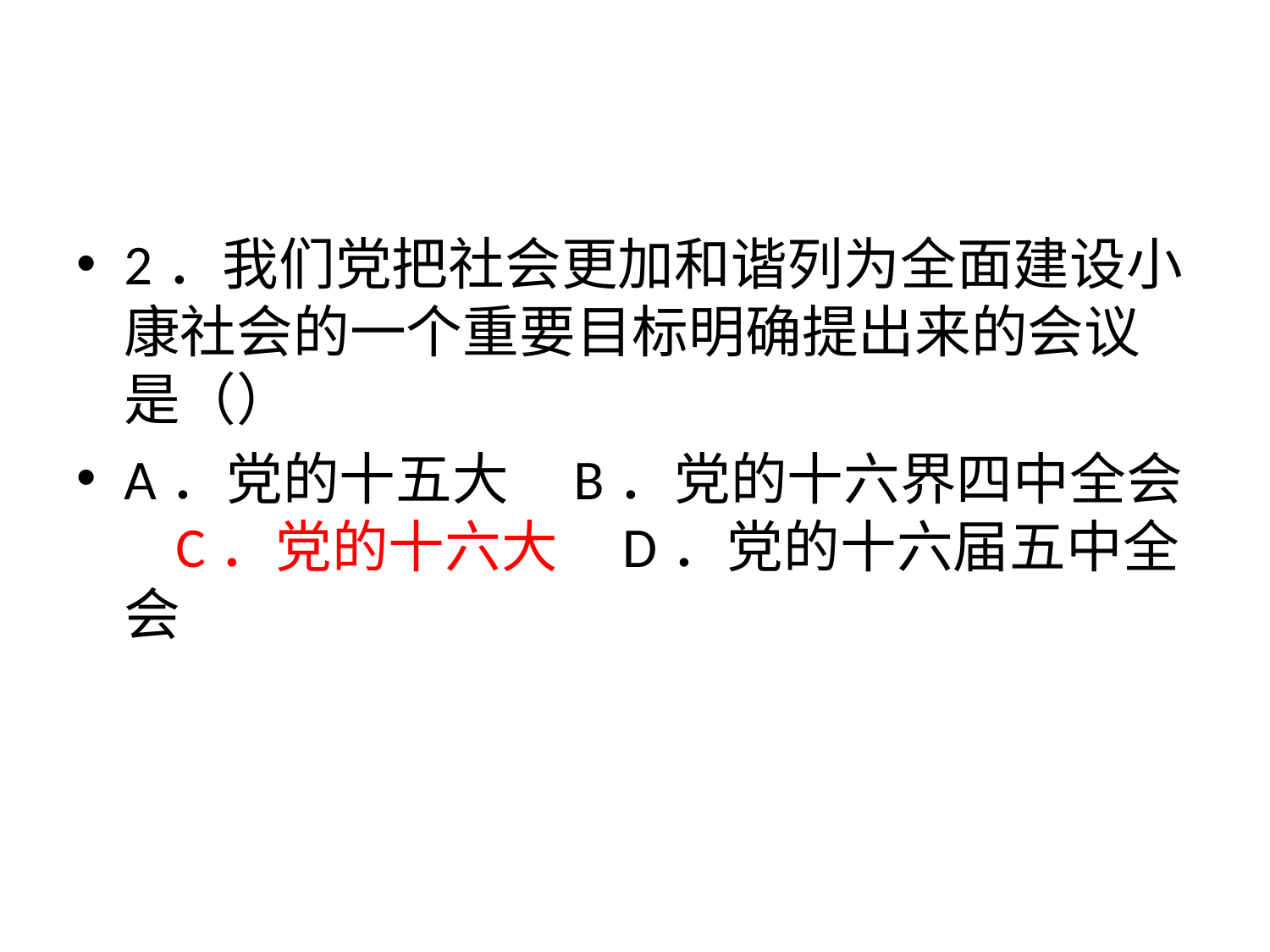

#
2．我们党把社会更加和谐列为全面建设小康社会的一个重要目标明确提出来的会议是（）
A．党的十五大    B．党的十六界四中全会    C．党的十六大    D．党的十六届五中全会